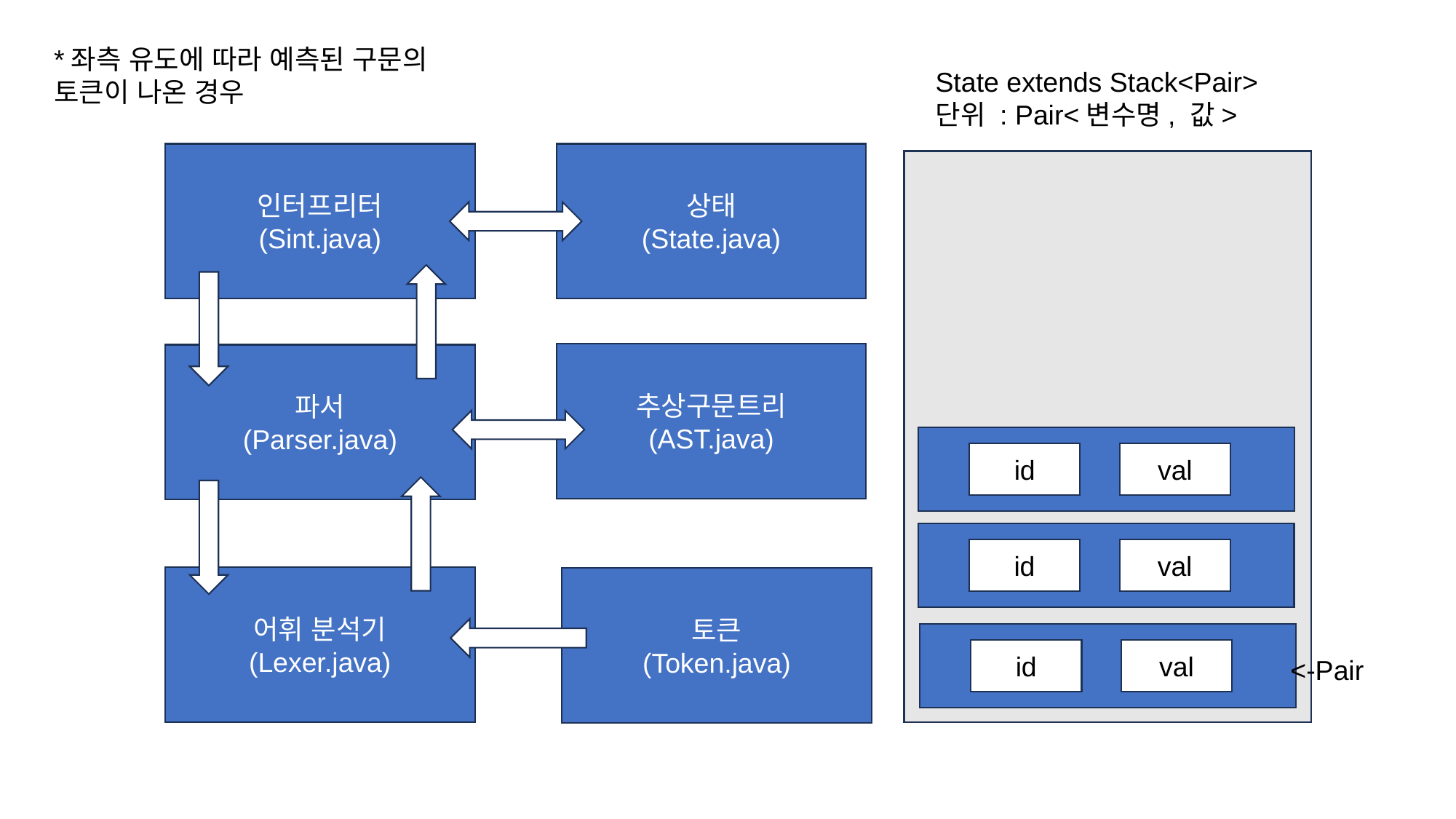

*좌측 유도에 따라 예측된 구문의 토큰이 나온 경우
State extends Stack<Pair>
단위 : Pair<변수명, 값>
인터프리터
(Sint.java)
상태
(State.java)

추상구문트리
(AST.java)
파서
(Parser.java)

id
val

id
val
어휘 분석기
(Lexer.java)
토큰
(Token.java)

id
val
<-Pair